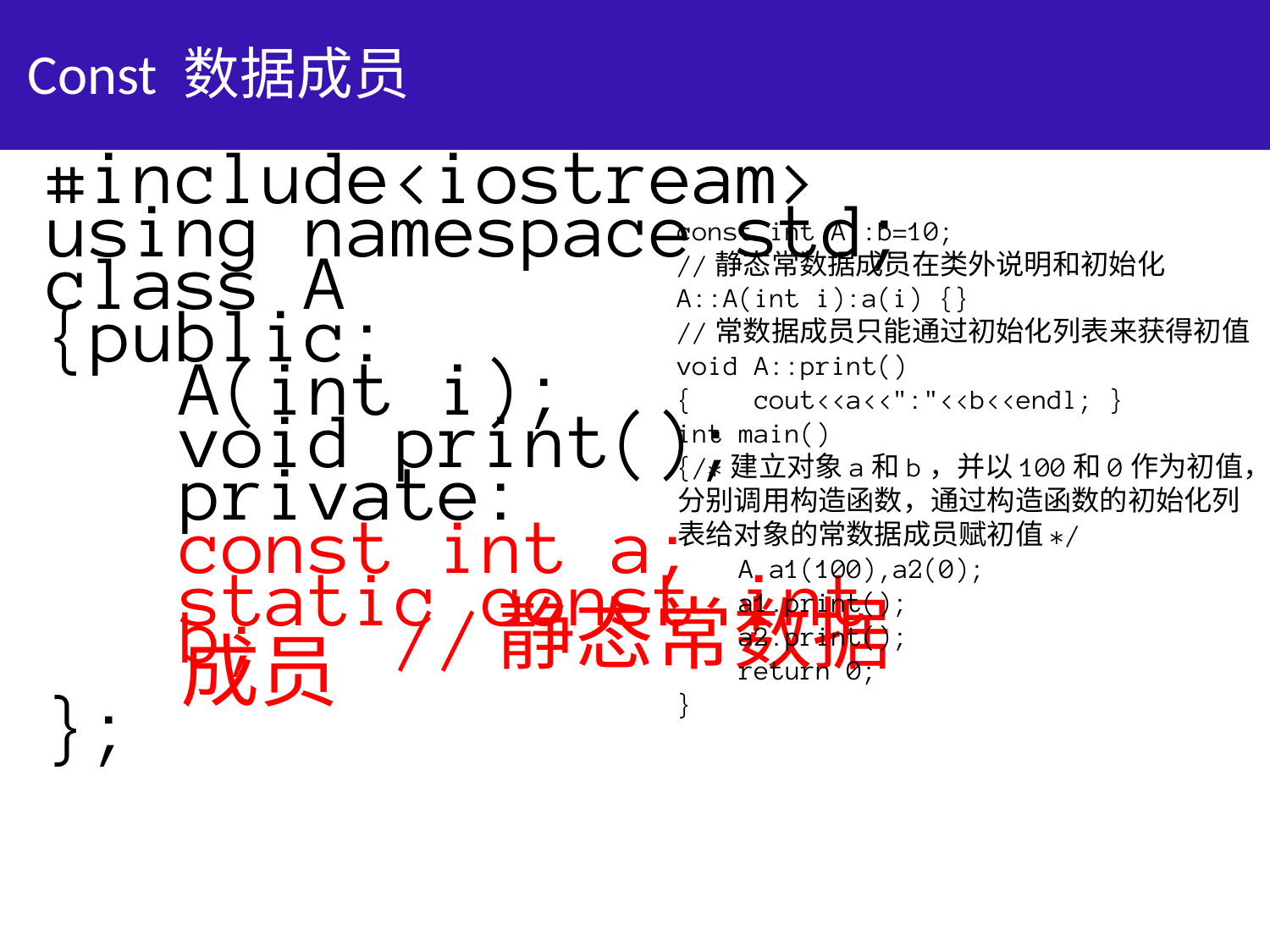

# Const 数据成员
#include<iostream>
using namespace std;
class A
{public:
	A(int i);
	void print();
	private:
	const int a;
	static const int b;   //静态常数据成员
};

const int A::b=10;
//静态常数据成员在类外说明和初始化
A::A(int i):a(i) {}
//常数据成员只能通过初始化列表来获得初值
void A::print()
{    cout<<a<<":"<<b<<endl; }
int main()
{/*建立对象a和b，并以100和0作为初值，分别调用构造函数，通过构造函数的初始化列表给对象的常数据成员赋初值*/
    A a1(100),a2(0);
    a1.print();
    a2.print();
    return 0;
}
34